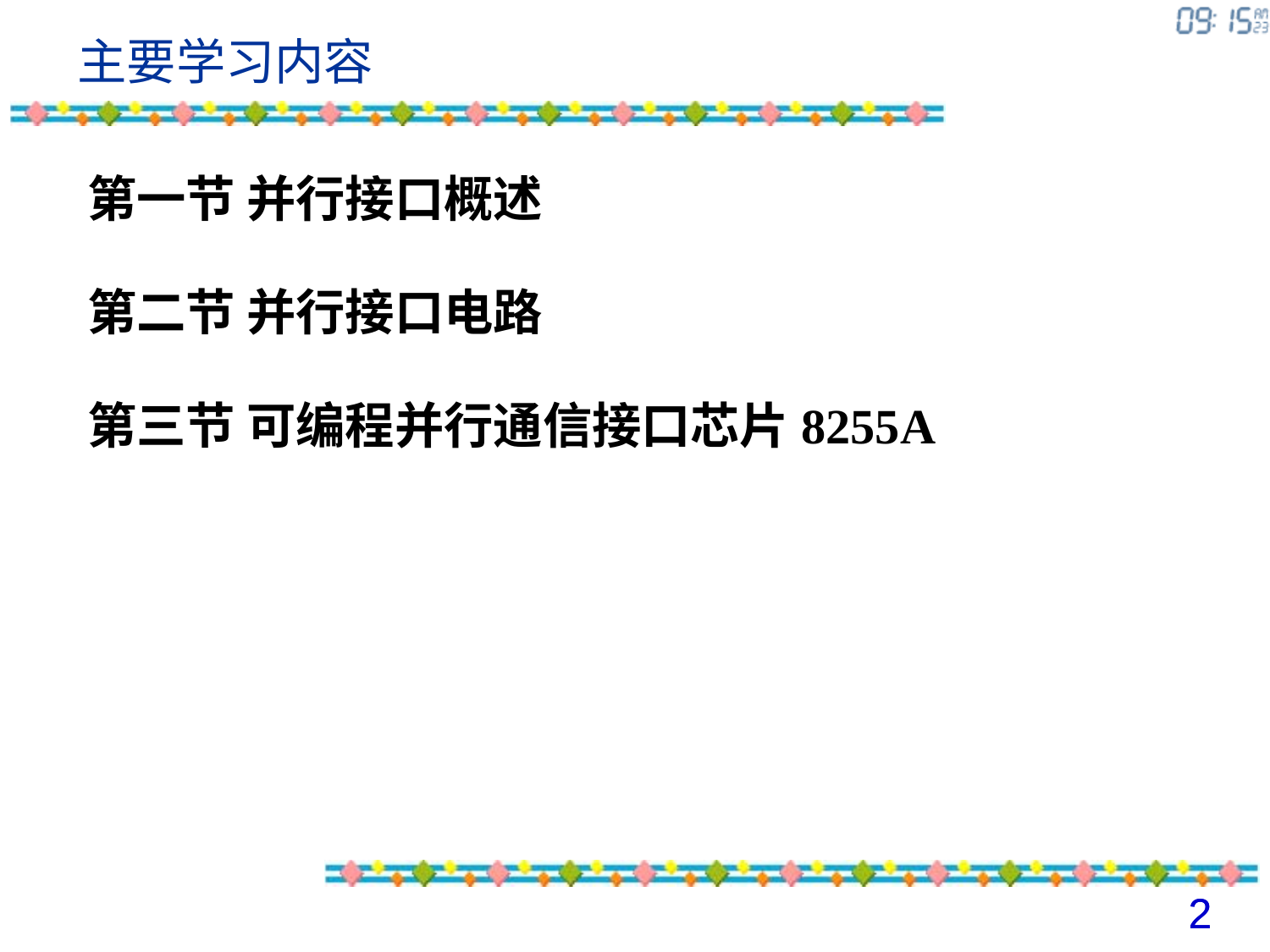

# 主要学习内容
第一节 并行接口概述
第二节 并行接口电路
第三节 可编程并行通信接口芯片8255A